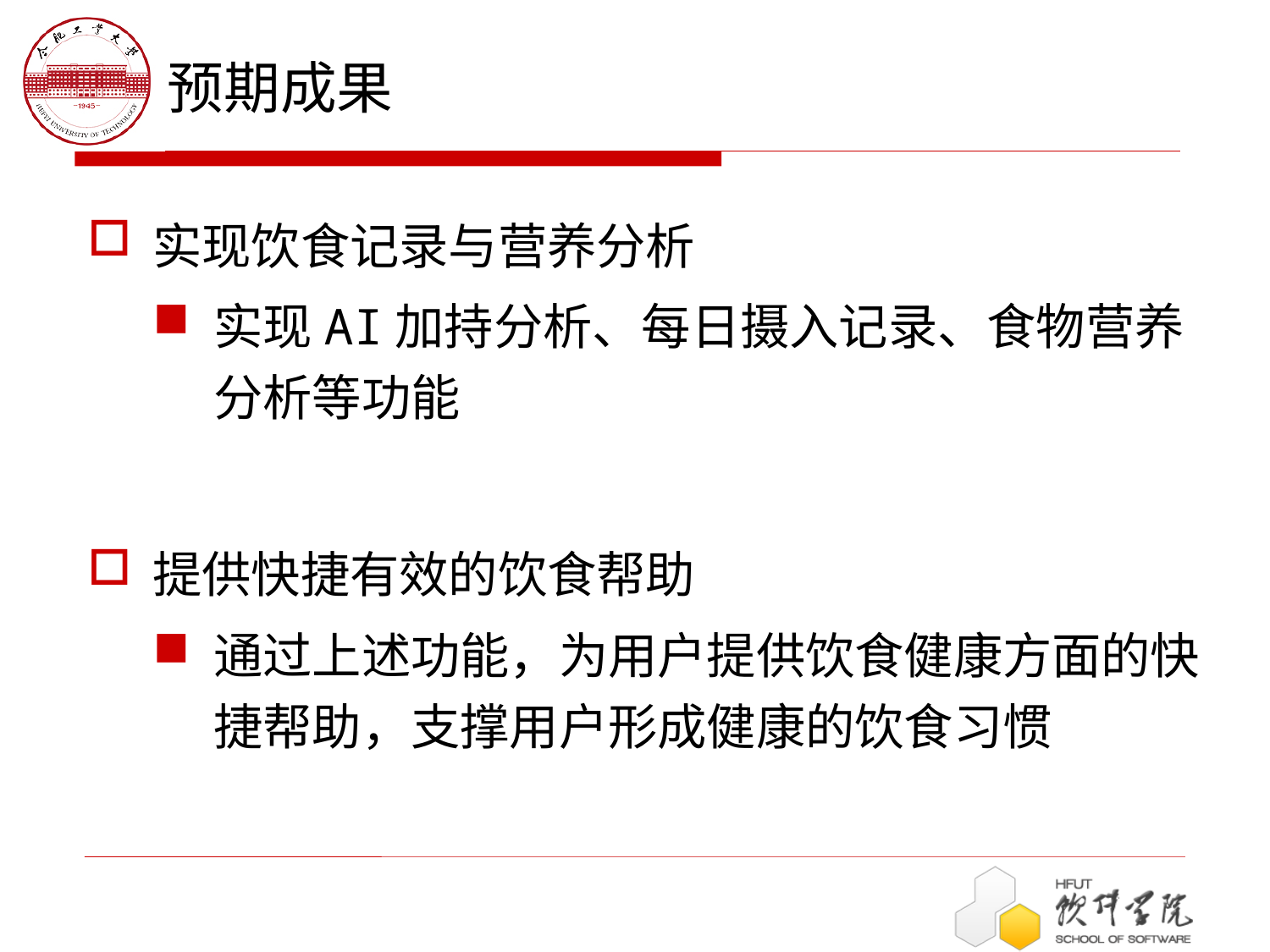

# 预期成果
实现饮食记录与营养分析
实现AI加持分析、每日摄入记录、食物营养分析等功能

提供快捷有效的饮食帮助
通过上述功能，为用户提供饮食健康方面的快捷帮助，支撑用户形成健康的饮食习惯